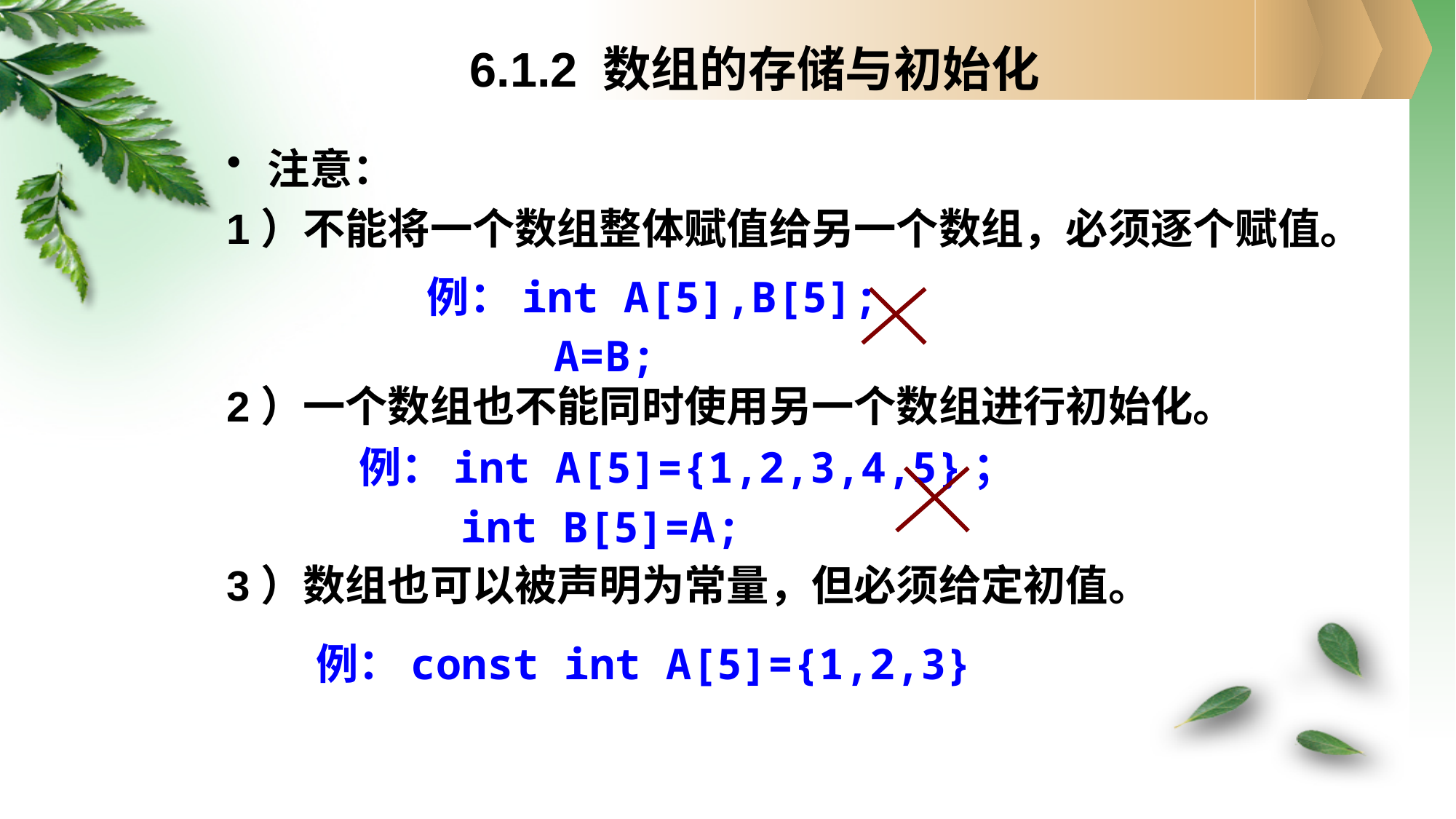

# 6.1.2 数组的存储与初始化
注意：
1）不能将一个数组整体赋值给另一个数组，必须逐个赋值。

2）一个数组也不能同时使用另一个数组进行初始化。

3）数组也可以被声明为常量，但必须给定初值。
例：int A[5],B[5];
     A=B;

例：int A[5]={1,2,3,4,5}；
    int B[5]=A;

例：const int A[5]={1,2,3}